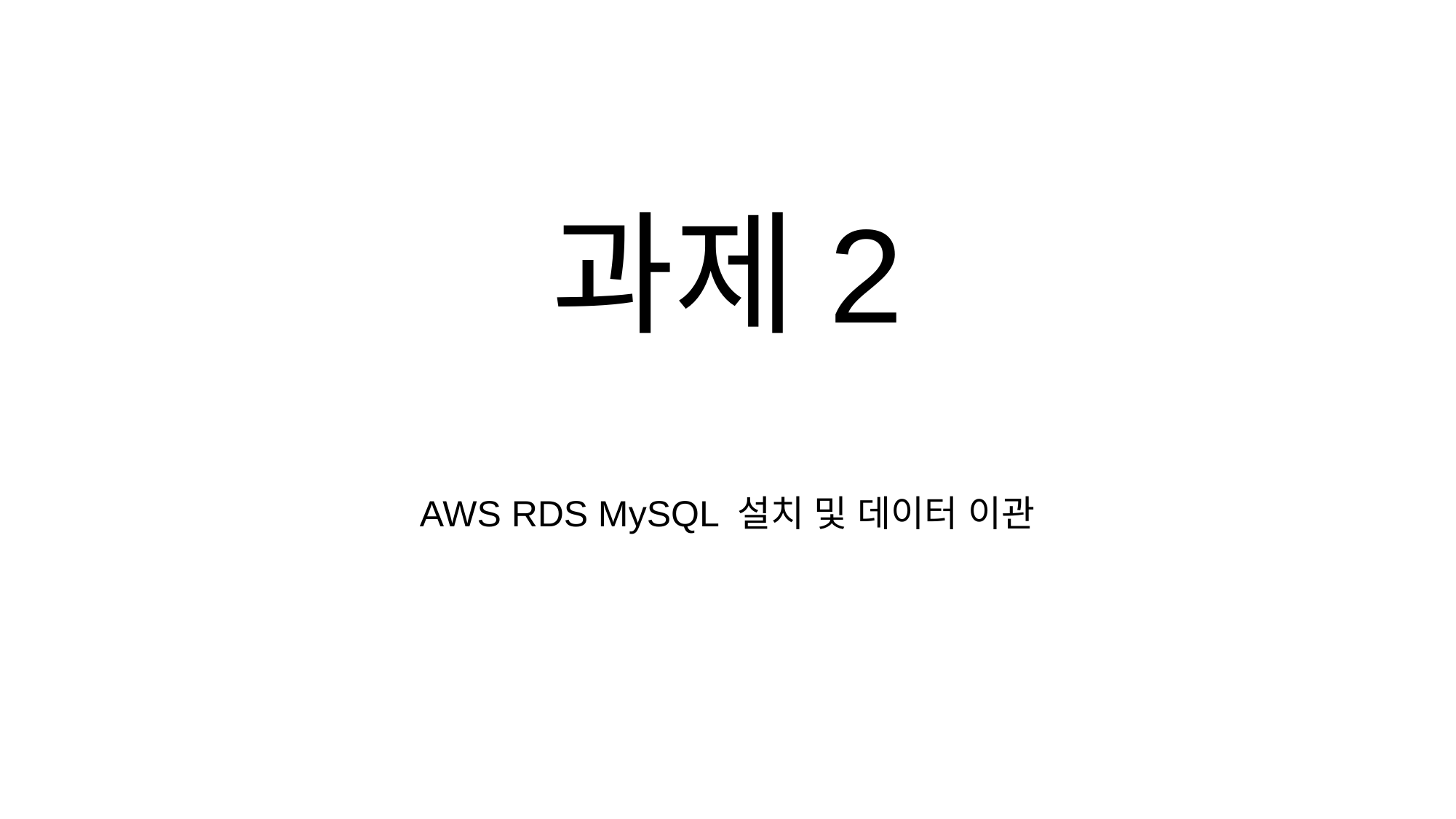

# 과제2
AWS RDS MySQL 설치 및 데이터 이관